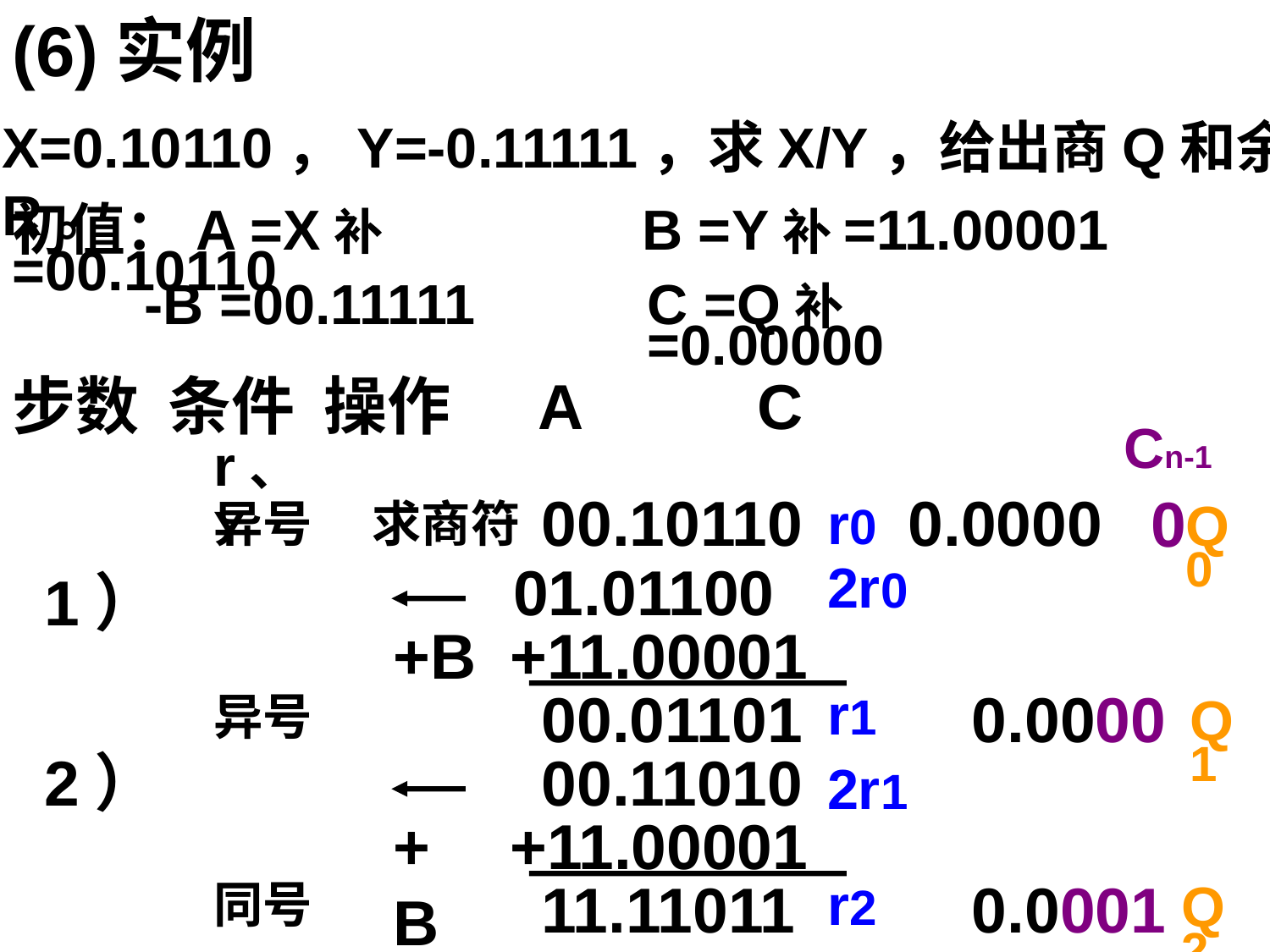

(6)实例
X=0.10110，Y=-0.11111，求X/Y，给出商Q和余数R。
初值：A =X补=00.10110
 B =Y补=11.00001
 -B =00.11111
C =Q补=0.00000
步数  条件  操作     A          C
Cn-1
r、Y
r0
异号
求商符
00.10110      0.0000
0
Q0
  01.01100
2r0
1）

+B
+11.00001
00.01101
r1
 0.0000
异号

Q1
2）
00.11010
2r1

+B
+11.00001
11.11011
r2
 0.0001
同号

Q2